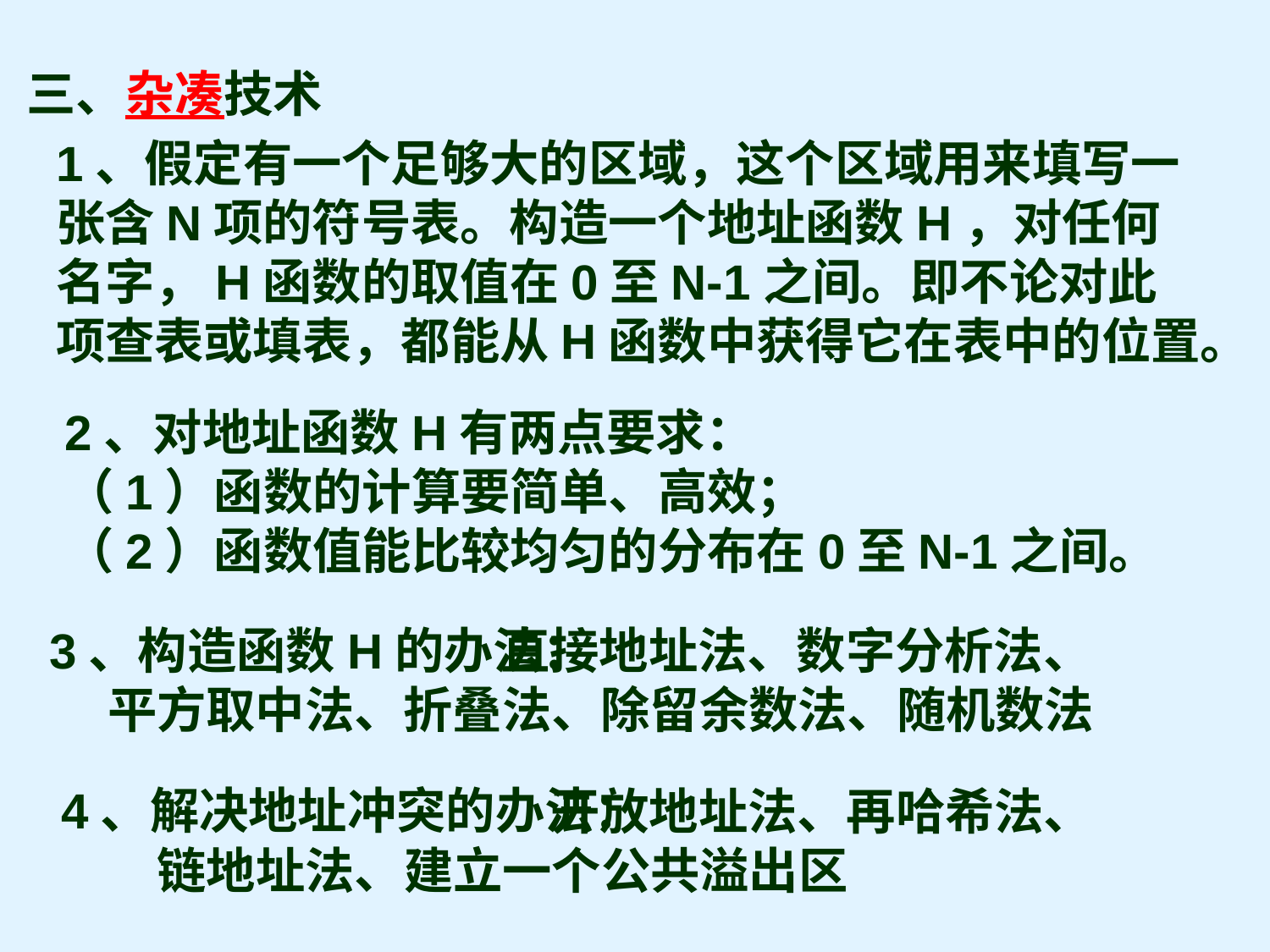

三、杂凑技术
1、假定有一个足够大的区域，这个区域用来填写一张含N项的符号表。构造一个地址函数H，对任何名字，H函数的取值在0至N-1之间。即不论对此项查表或填表，都能从H函数中获得它在表中的位置。
2、对地址函数H有两点要求：
（1）函数的计算要简单、高效；
（2）函数值能比较均匀的分布在0至N-1之间。
3、构造函数H的办法：
                                  直接地址法、数字分析法、
平方取中法、折叠法、除留余数法、随机数法
4、解决地址冲突的办法：
                                  开放地址法、再哈希法、
链地址法、建立一个公共溢出区